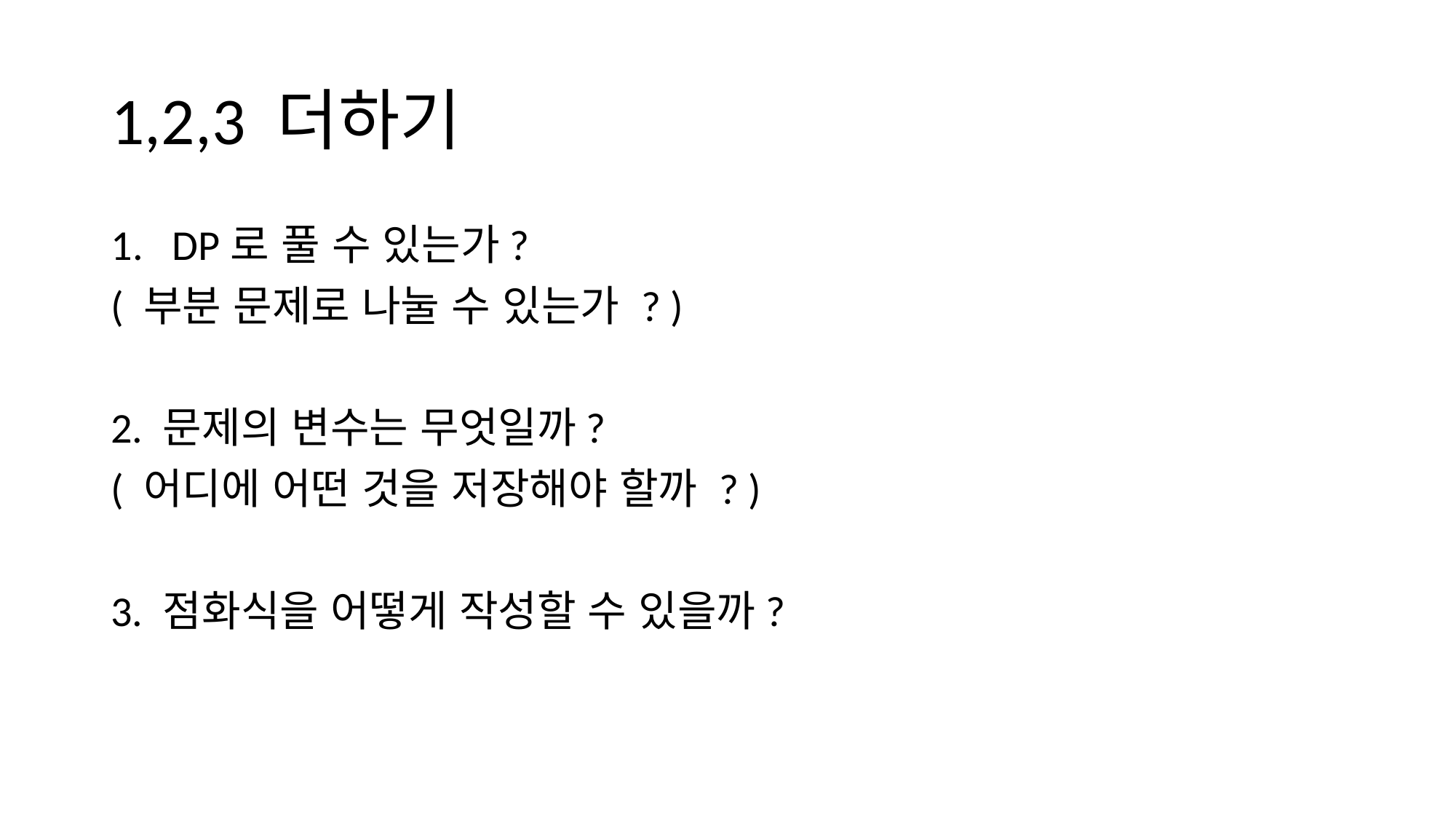

# 1,2,3 더하기
DP로 풀 수 있는가?
( 부분 문제로 나눌 수 있는가 ? )

2. 문제의 변수는 무엇일까?
( 어디에 어떤 것을 저장해야 할까 ? )

3. 점화식을 어떻게 작성할 수 있을까?